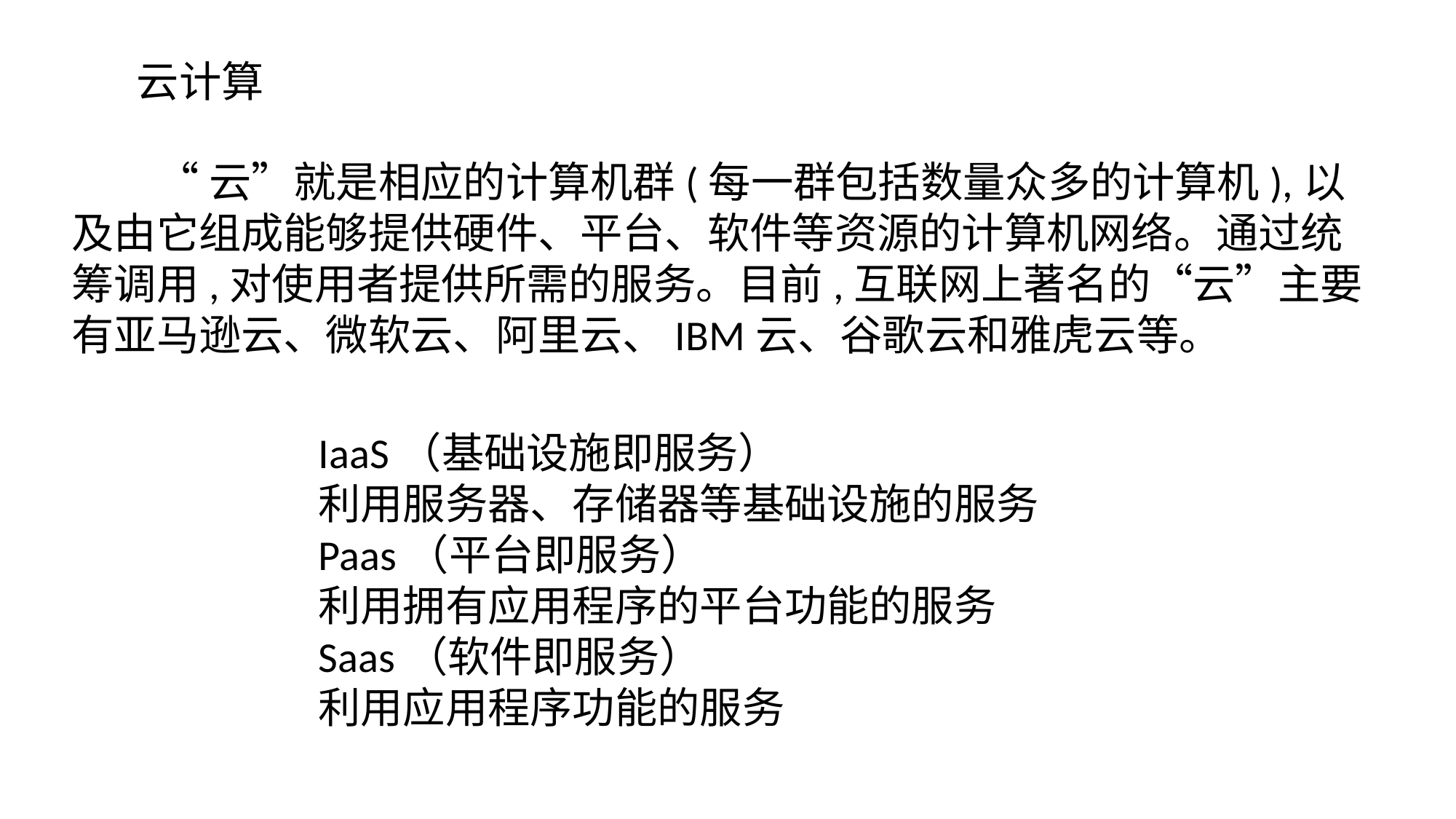

云计算
“云”就是相应的计算机群(每一群包括数量众多的计算机),以及由它组成能够提供硬件、平台、软件等资源的计算机网络。通过统筹调用,对使用者提供所需的服务。目前,互联网上著名的“云”主要有亚马逊云、微软云、阿里云、IBM云、谷歌云和雅虎云等。
IaaS（基础设施即服务）
利用服务器、存储器等基础设施的服务
Paas（平台即服务）
利用拥有应用程序的平台功能的服务
Saas（软件即服务）
利用应用程序功能的服务